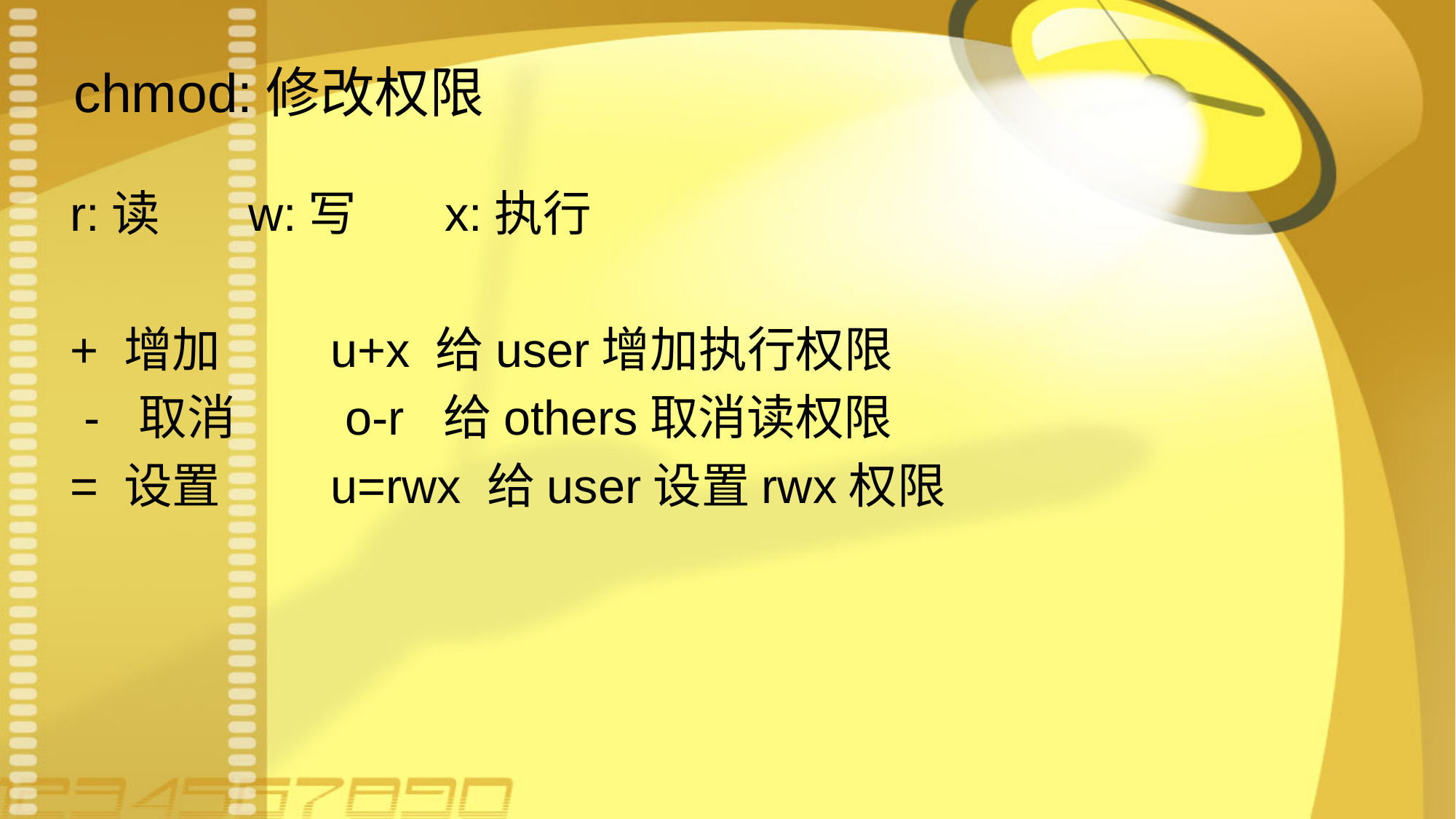

# chmod:修改权限
r:读       w:写       x:执行

+ 增加         u+x 给user增加执行权限
 -  取消         o-r  给others取消读权限
= 设置         u=rwx 给user设置rwx权限